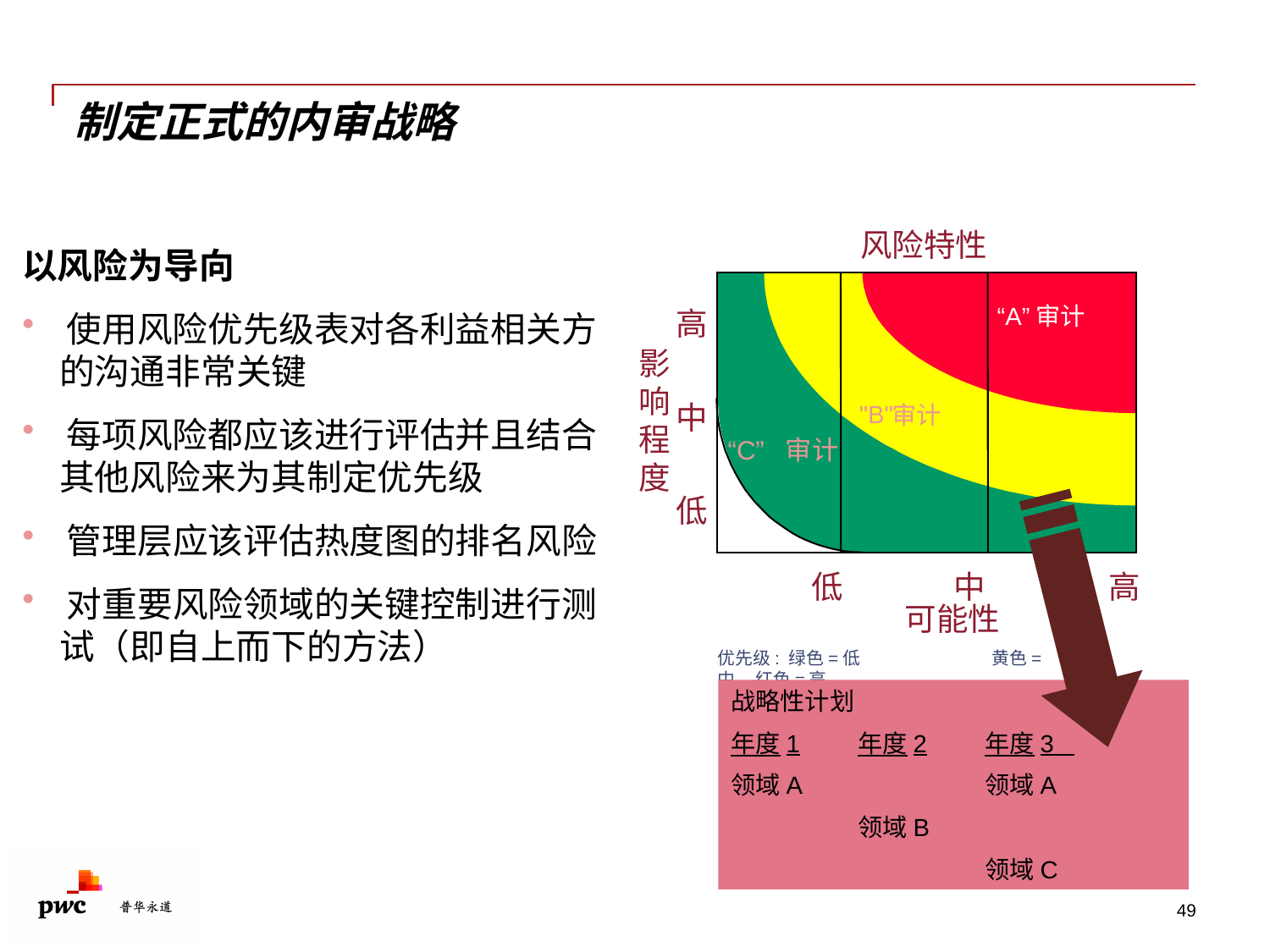

# 制定正式的内审战略
风险特性
以风险为导向
   使用风险优先级表对各利益相关方	的沟通非常关键
   每项风险都应该进行评估并且结合	其他风险来为其制定优先级
   管理层应该评估热度图的排名风险
   对重要风险领域的关键控制进行测	试（即自上而下的方法）

“A”审计

高

影
响
程
度

中

"B"
审计

“C”  审计

低

低
中
高

可能性
优先级: 绿色=低	     黄色=中     红色=高
战略性计划
年度1	年度2	年度3
领域A		领域A
	领域B
	                  	领域C
49